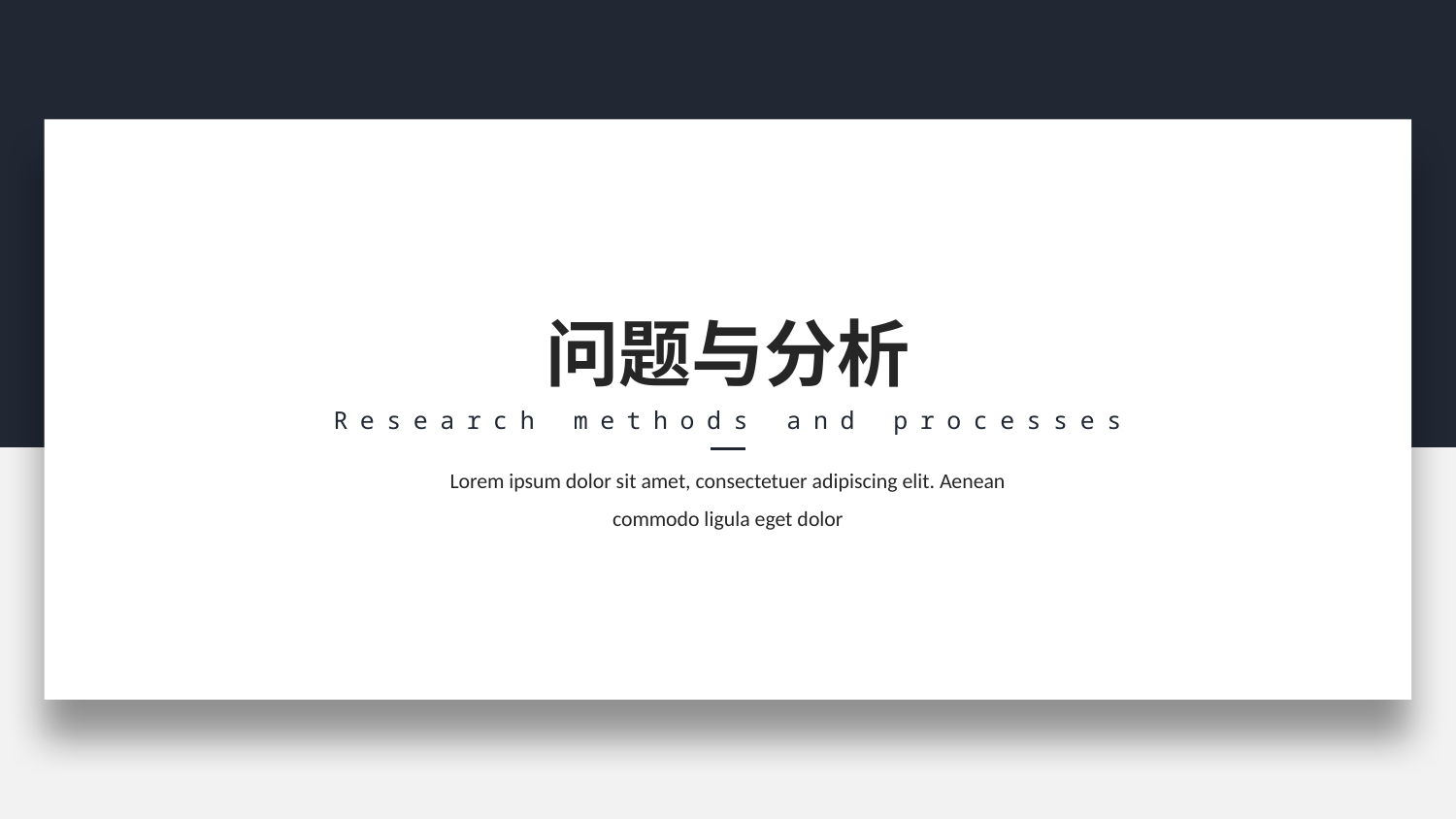

问题与分析
Research methods and processes
Lorem ipsum dolor sit amet, consectetuer adipiscing elit. Aenean commodo ligula eget dolor